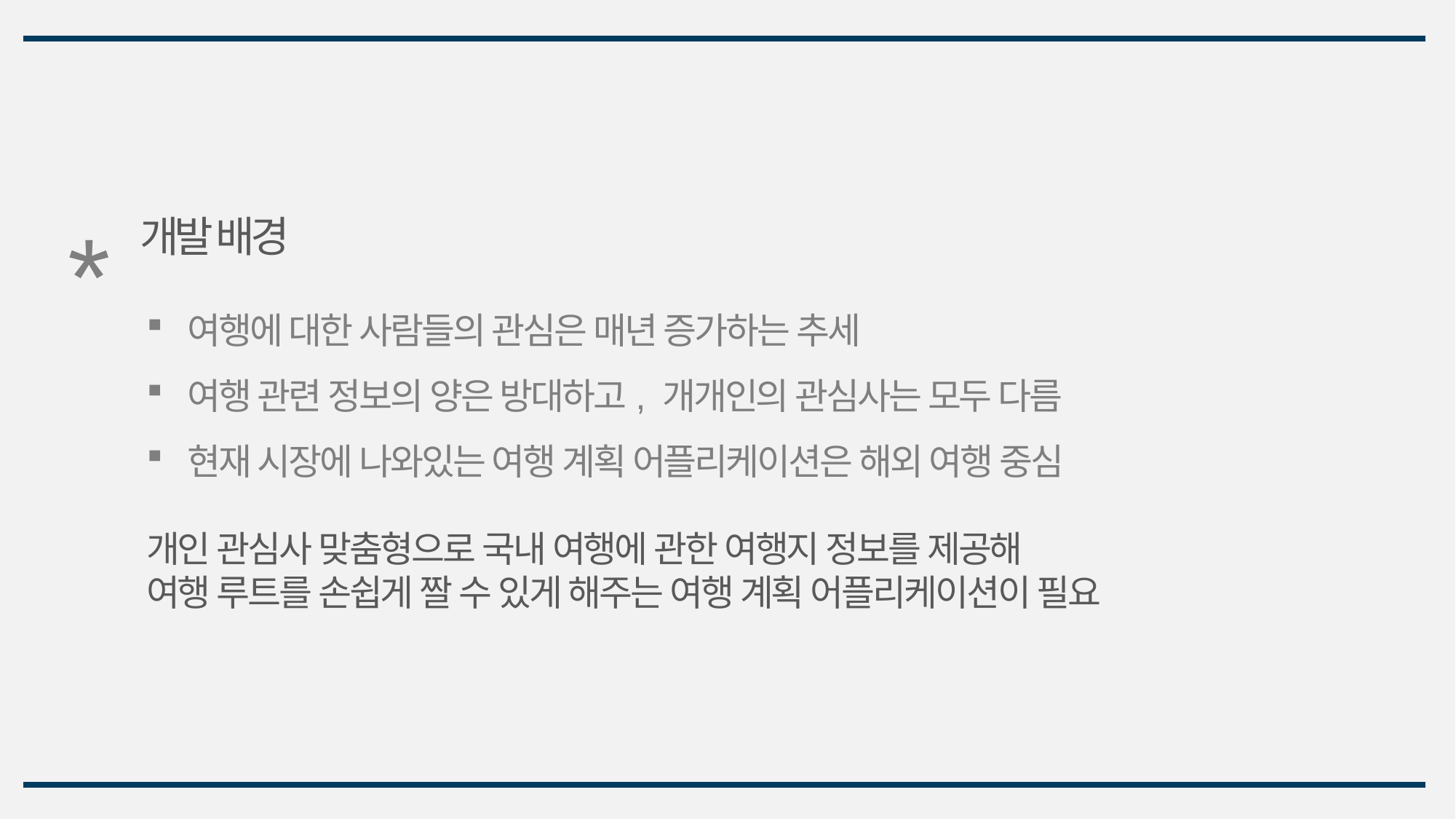

*
개발 배경
여행에 대한 사람들의 관심은 매년 증가하는 추세
여행 관련 정보의 양은 방대하고, 개개인의 관심사는 모두 다름
현재 시장에 나와있는 여행 계획 어플리케이션은 해외 여행 중심

개인 관심사 맞춤형으로 국내 여행에 관한 여행지 정보를 제공해
여행 루트를 손쉽게 짤 수 있게 해주는 여행 계획 어플리케이션이 필요